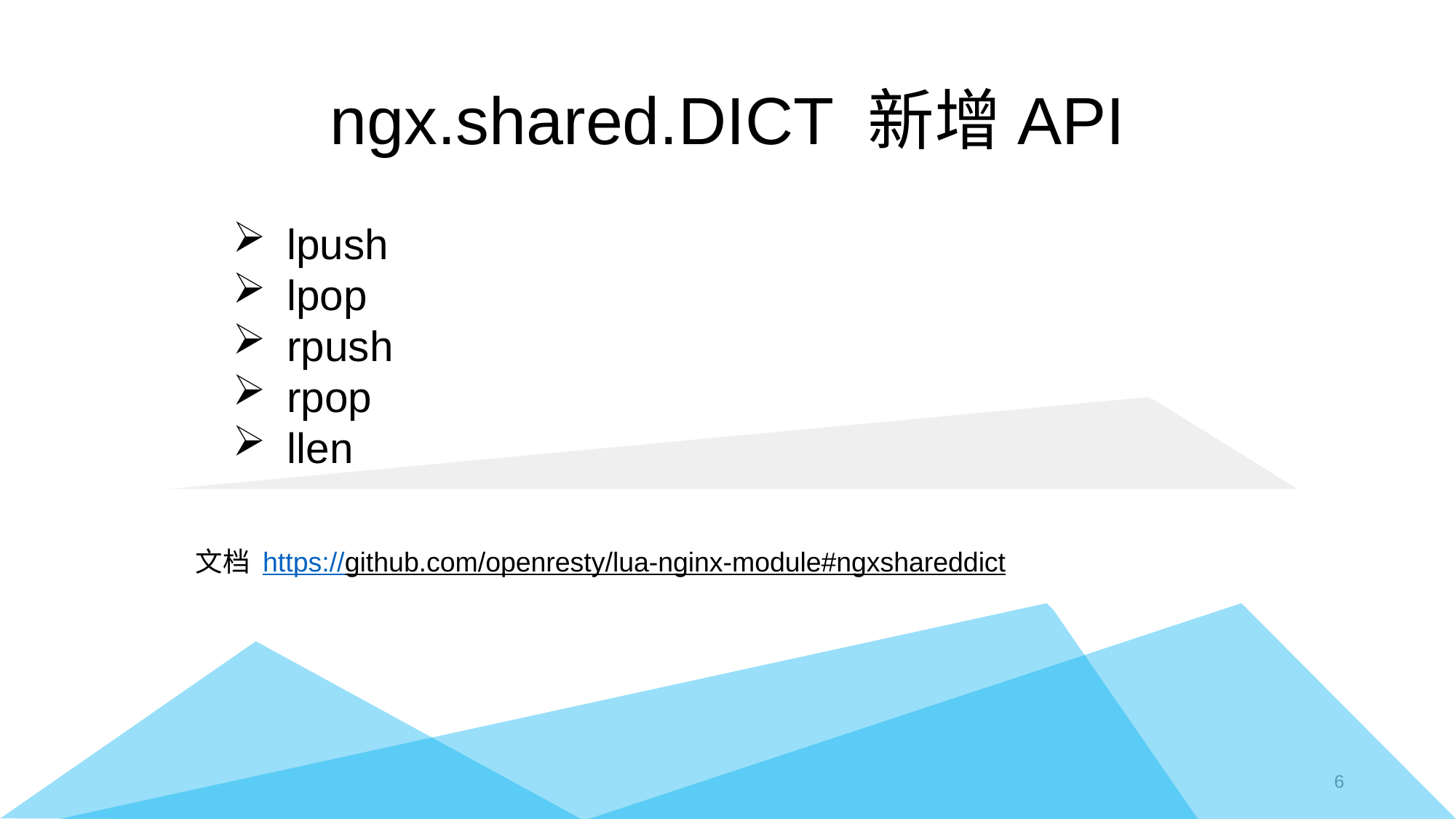

# ngx.shared.DICT 新增API
lpush
lpop
rpush
rpop
llen

文档 https://github.com/openresty/lua-nginx-module#ngxshareddict

6